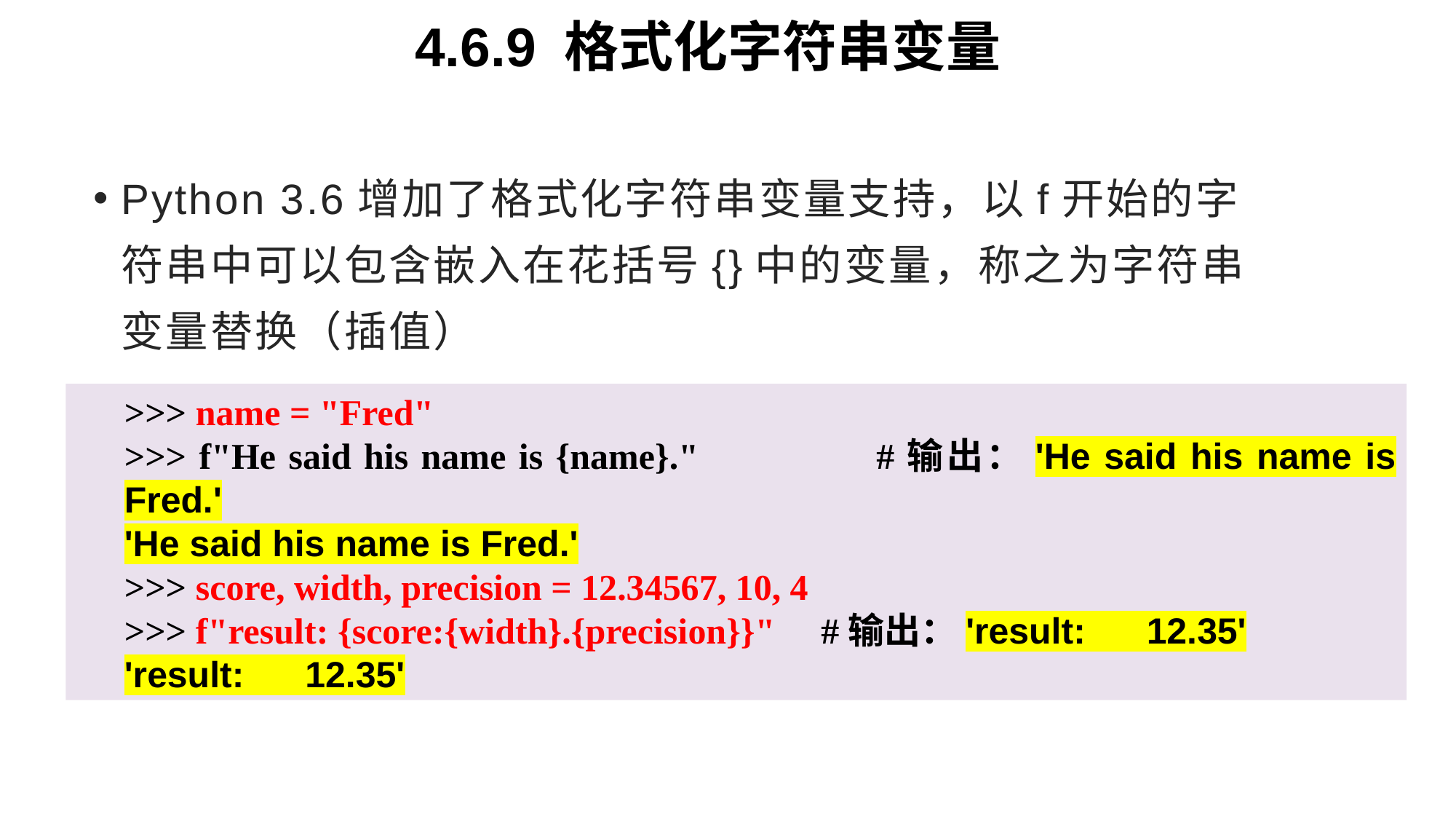

# 4.6.9 格式化字符串变量
Python 3.6增加了格式化字符串变量支持，以f开始的字符串中可以包含嵌入在花括号{}中的变量，称之为字符串变量替换（插值）
>>> name = "Fred"
>>> f"He said his name is {name}."              #输出：'He said his name is Fred.'
'He said his name is Fred.'
>>> score, width, precision = 12.34567, 10, 4
>>> f"result: {score:{width}.{precision}}"     #输出：'result:      12.35'
'result:      12.35'